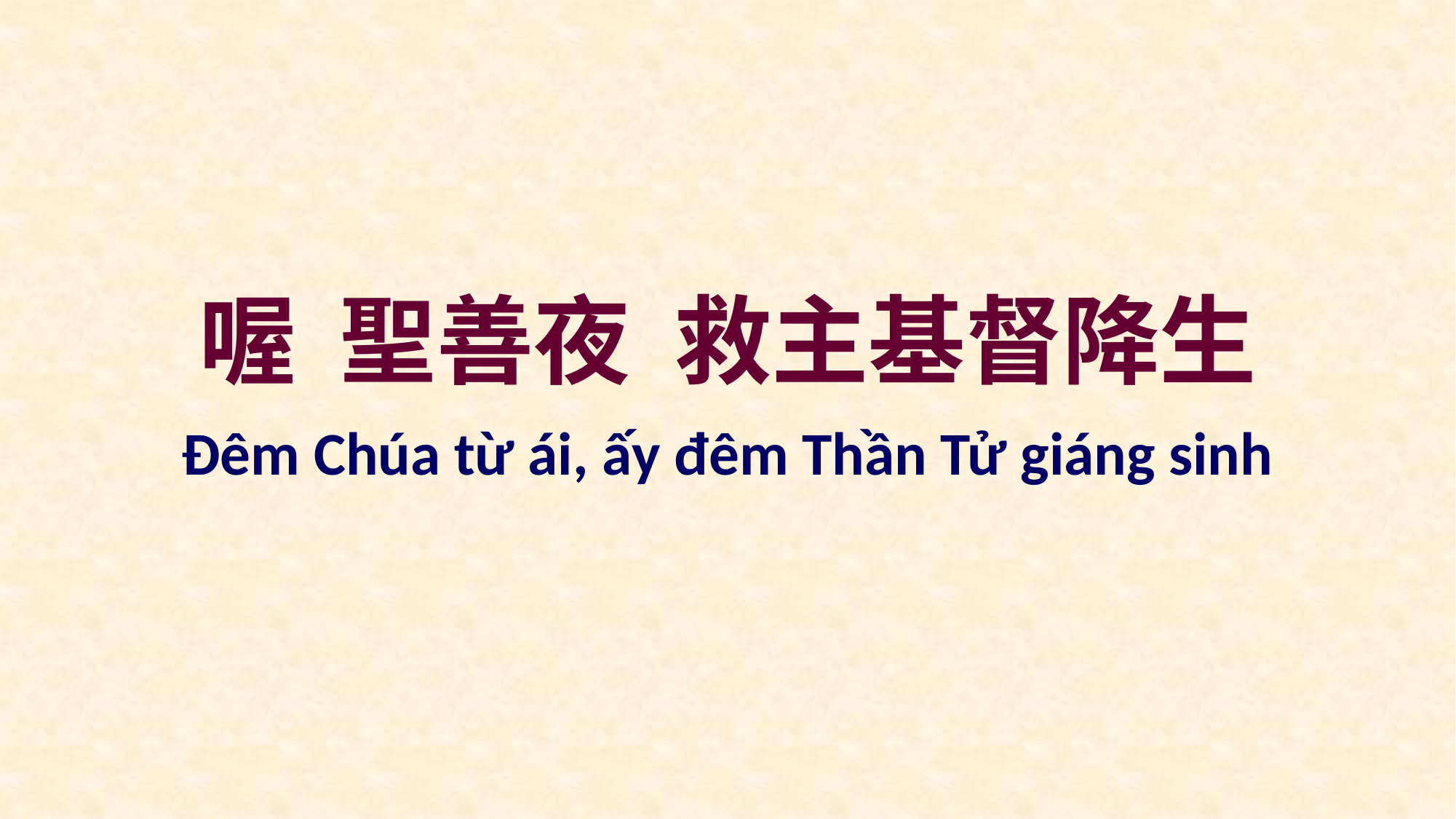

喔  聖善夜  救主基督降生
Ðêm Chúa từ ái, ấy đêm Thần Tử giáng sinh